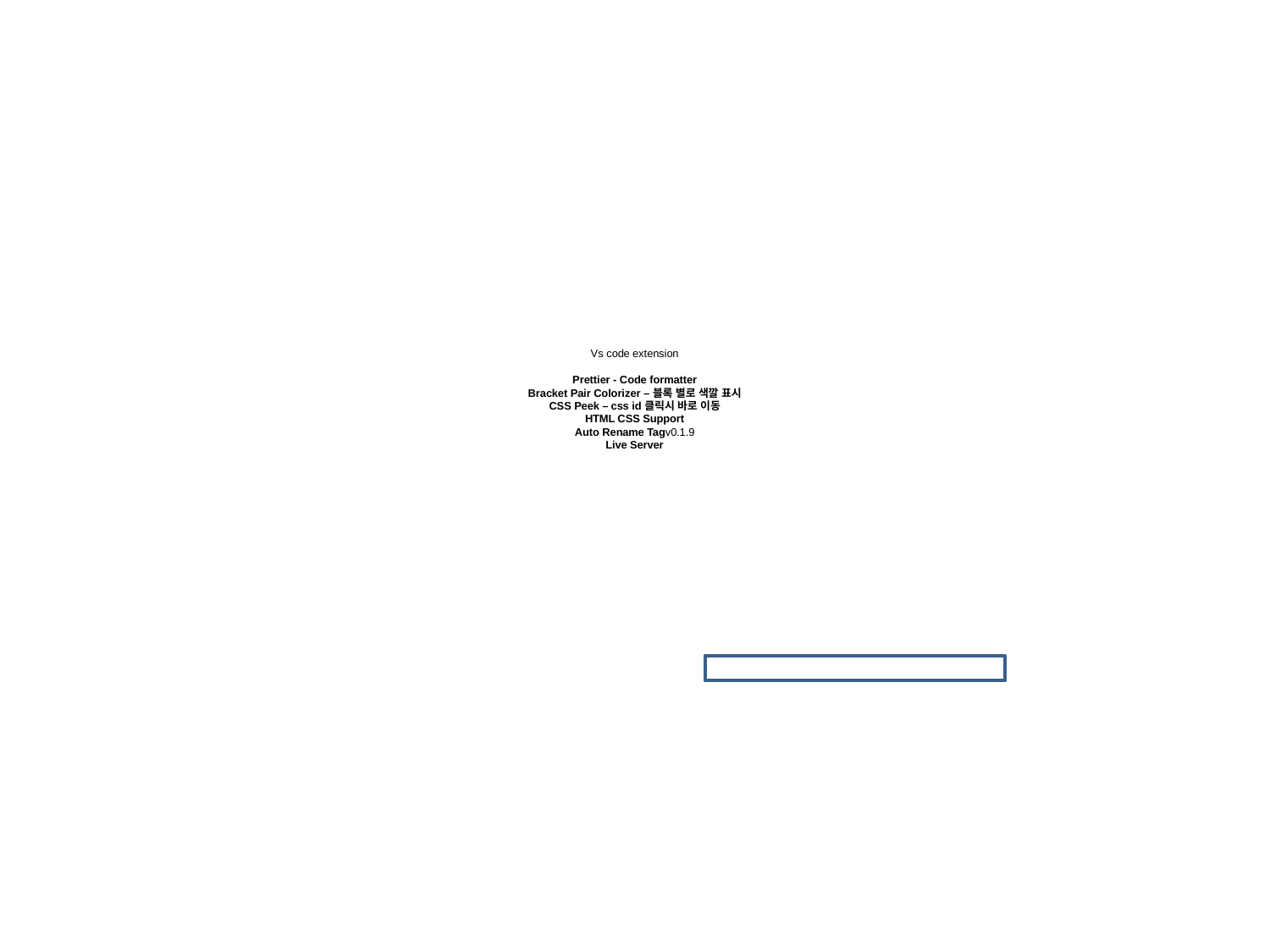

# Vs code extension Prettier - Code formatter Bracket Pair Colorizer – 블록 별로 색깔 표시 CSS Peek – css id 클릭시 바로 이동 HTML CSS Support Auto Rename Tagv0.1.9 Live Server